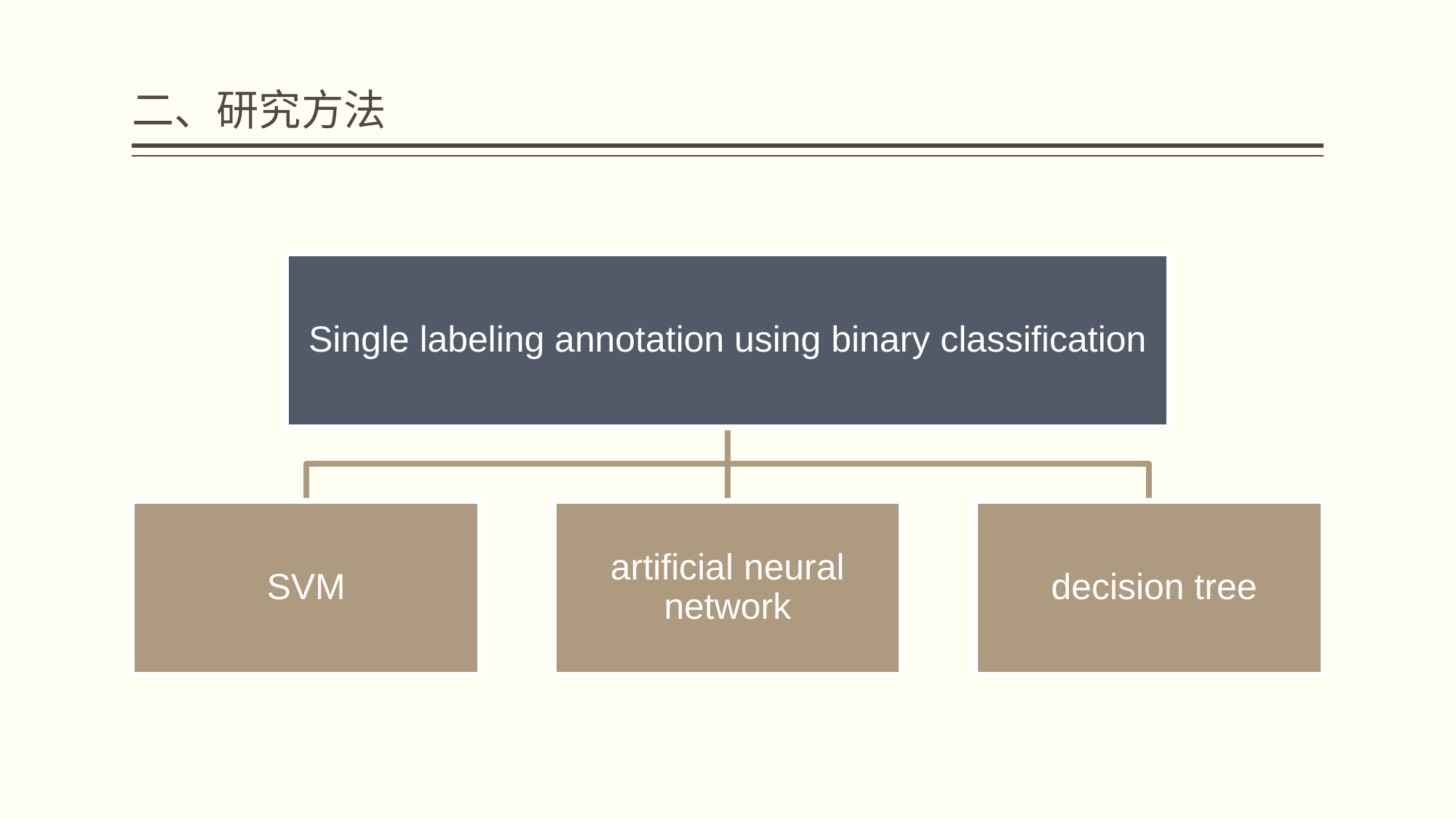

# 二、研究方法
Single labeling annotation using binary classification
SVM
artificial neural network
 decision tree